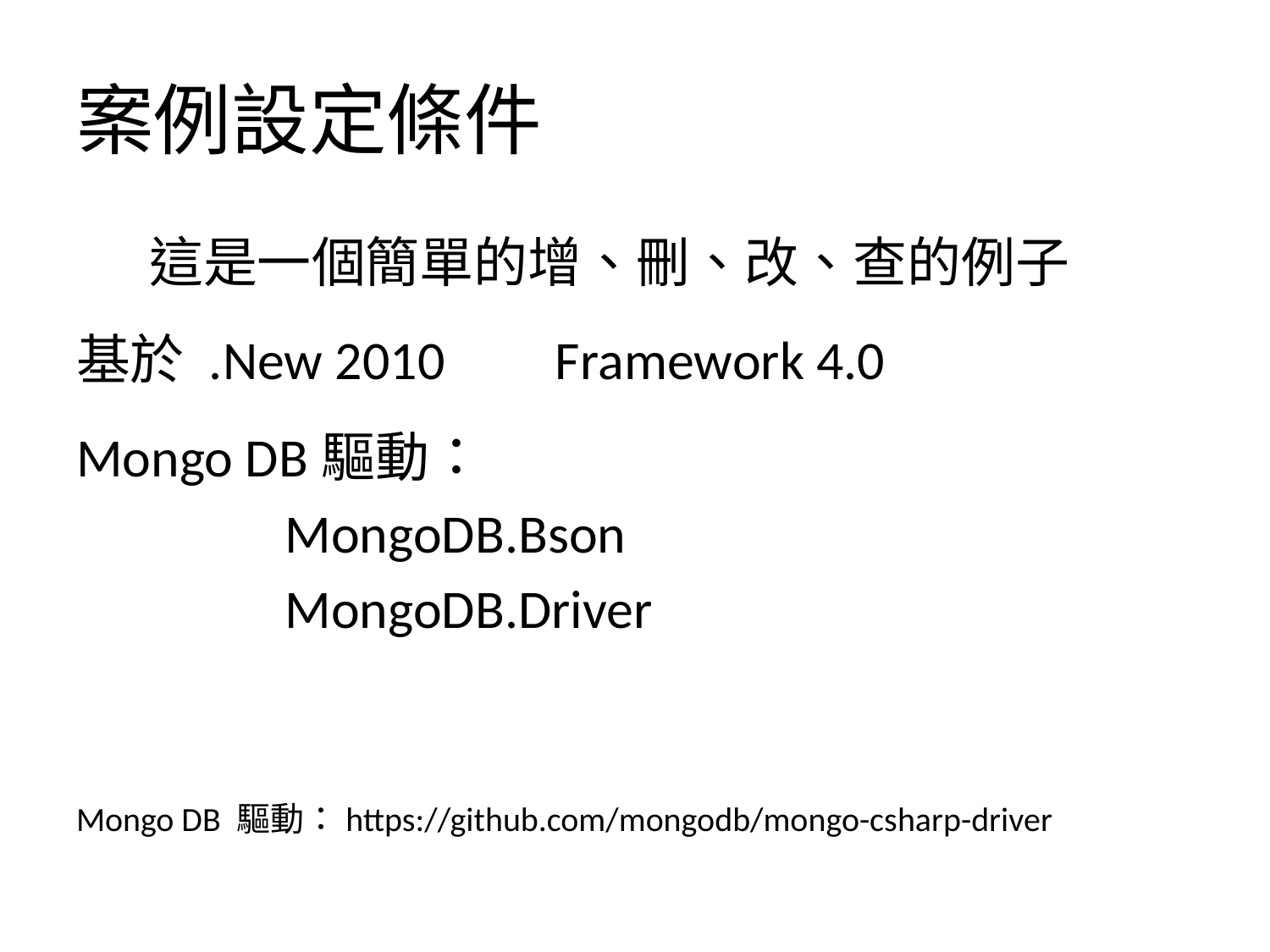

# 案例設定條件
     這是一個簡單的增、刪、改、查的例子

基於 .New 2010         Framework 4.0

Mongo DB驅動：
                 MongoDB.Bson
                 MongoDB.Driver

Mongo DB 驅動：https://github.com/mongodb/mongo-csharp-driver